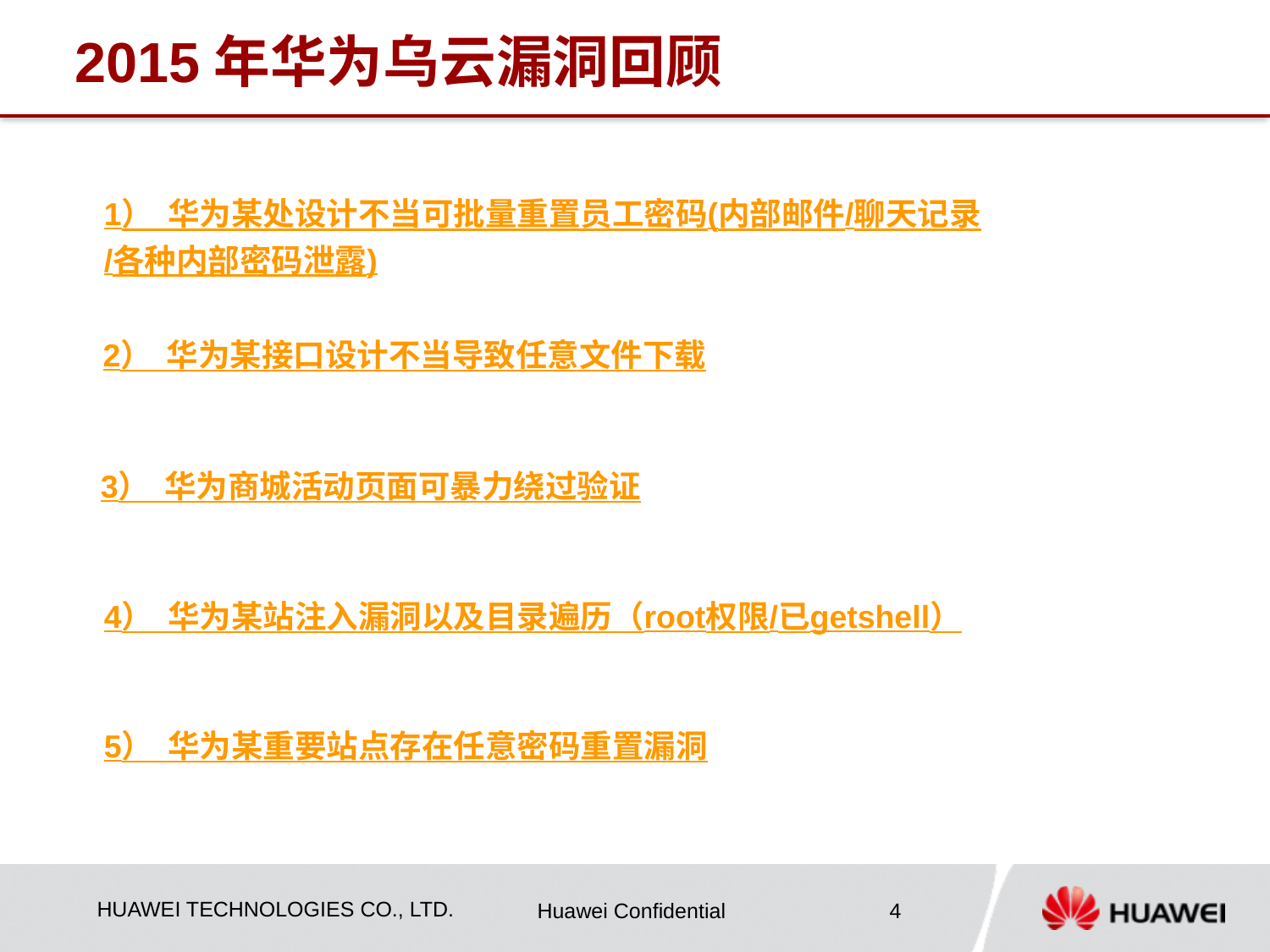

# 2015年华为乌云漏洞回顾

1）  华为某处设计不当可批量重置员工密码(内部邮件/聊天记录/各种内部密码泄露)
2）  华为某接口设计不当导致任意文件下载
3）  华为商城活动页面可暴力绕过验证
4）  华为某站注入漏洞以及目录遍历（root权限/已getshell）
5）  华为某重要站点存在任意密码重置漏洞